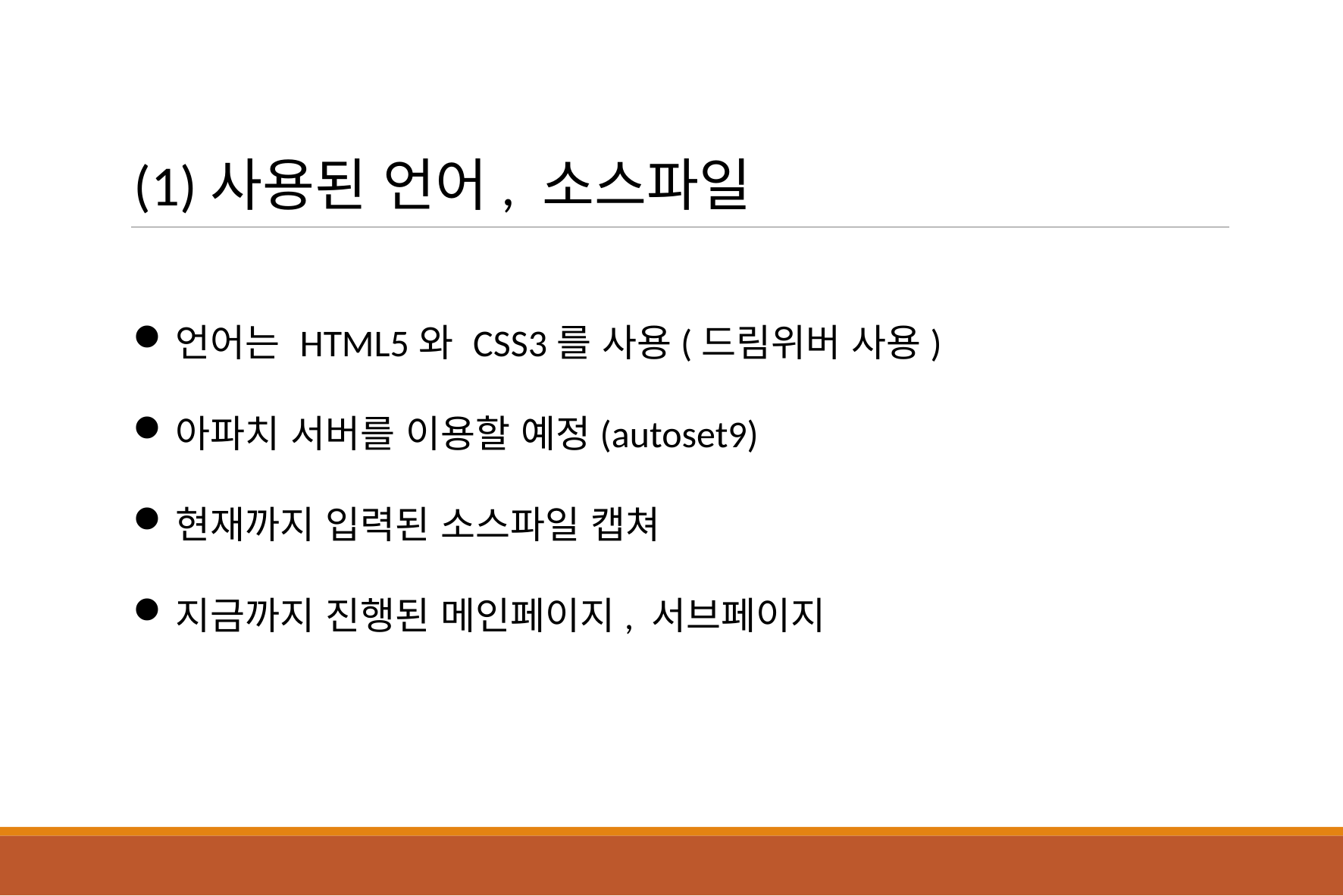

(1)사용된 언어, 소스파일
언어는 HTML5와 CSS3를 사용(드림위버 사용)

아파치 서버를 이용할 예정(autoset9)

현재까지 입력된 소스파일 캡쳐

지금까지 진행된 메인페이지, 서브페이지